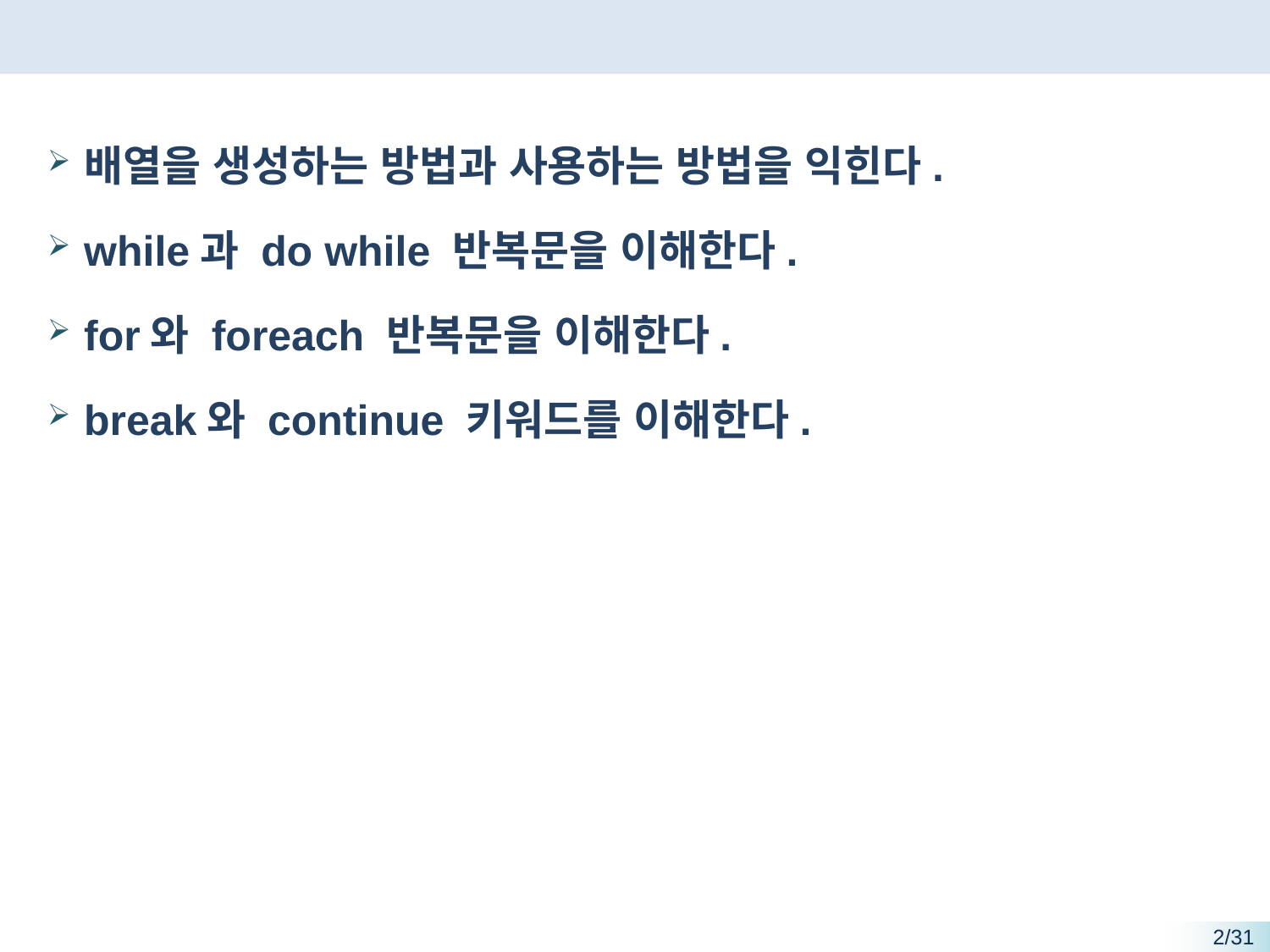

#
배열을 생성하는 방법과 사용하는 방법을 익힌다.
while과 do while 반복문을 이해한다.
for와 foreach 반복문을 이해한다.
break와 continue 키워드를 이해한다.